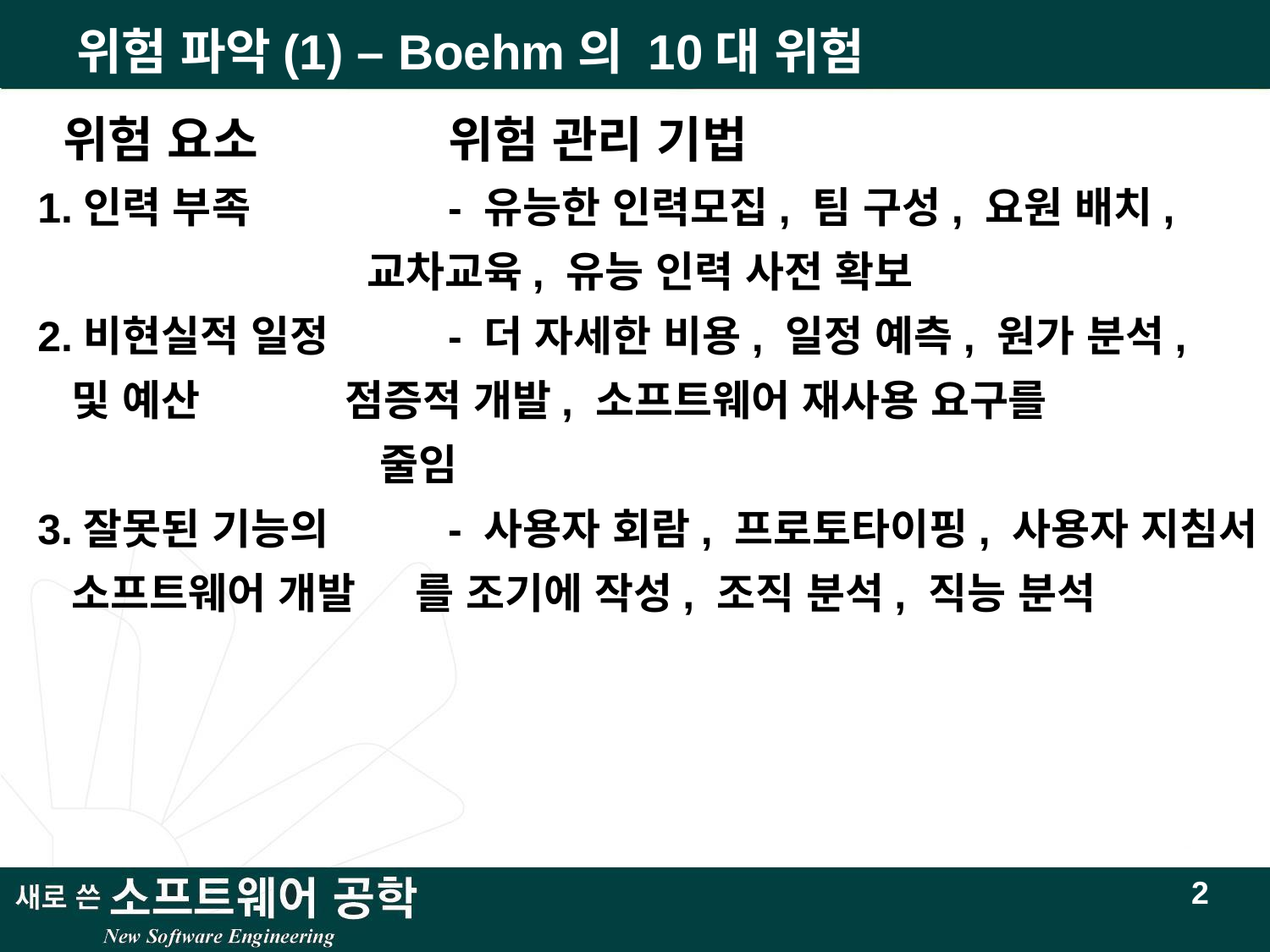

# 위험 파악(1) – Boehm의 10대 위험
  위험 요소		위험 관리 기법
1.인력 부족      	- 유능한 인력모집, 팀 구성, 요원 배치,
                  	   교차교육, 유능 인력 사전 확보
2.비현실적 일정 	- 더 자세한 비용, 일정 예측, 원가 분석,
  및 예산         	  점증적 개발, 소프트웨어 재사용 요구를
                            줄임
3.잘못된 기능의 	- 사용자 회람, 프로토타이핑, 사용자 지침서
  소프트웨어 개발     를 조기에 작성, 조직 분석, 직능 분석

2